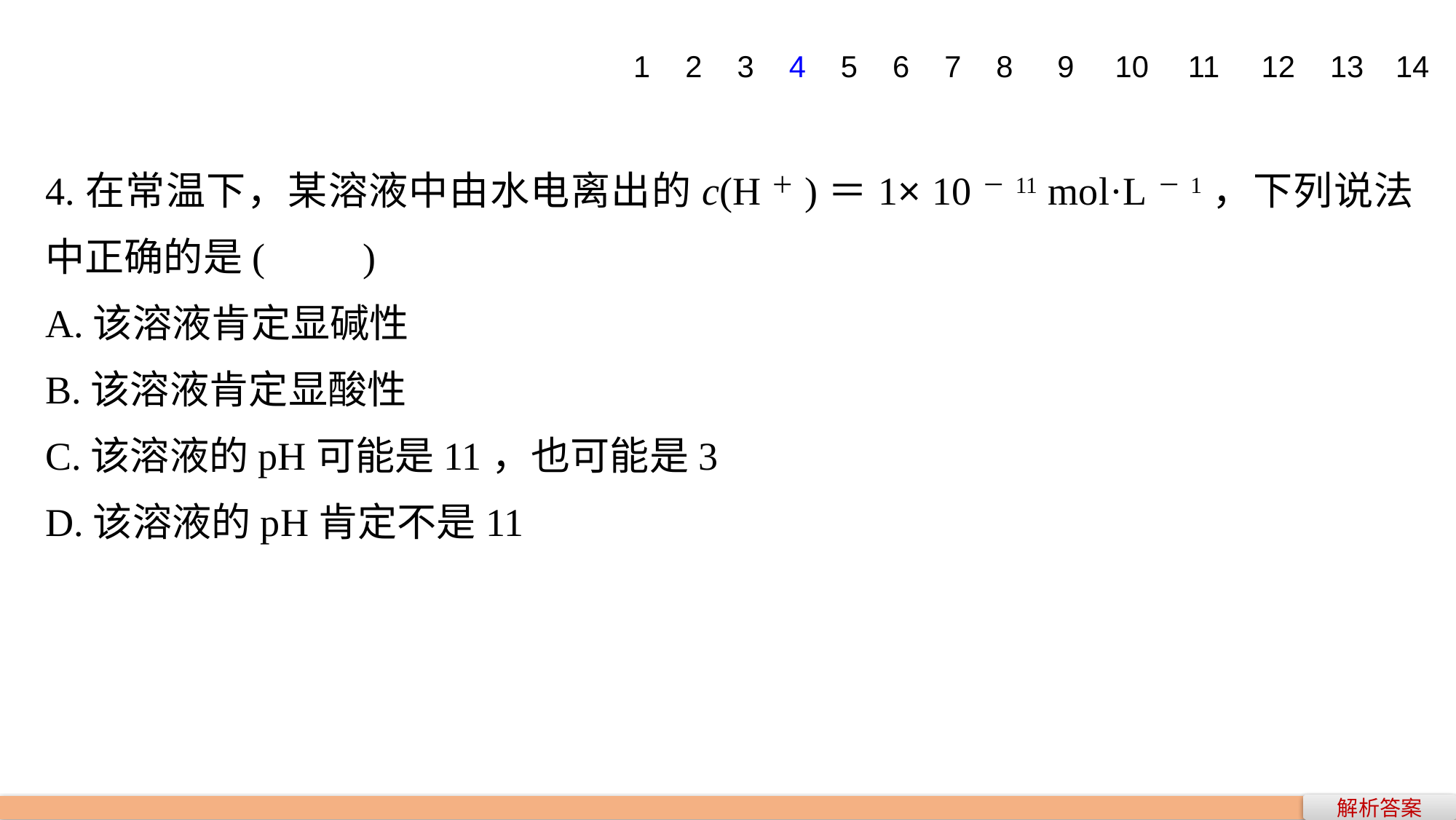

1
2
3
4
5
6
7
8
9
10
11
12
13
14
4.在常温下，某溶液中由水电离出的c(H＋)＝1× 10－11 mol·L－1，下列说法中正确的是(　　)
A.该溶液肯定显碱性
B.该溶液肯定显酸性
C.该溶液的pH可能是11，也可能是3
D.该溶液的pH肯定不是11
解析答案